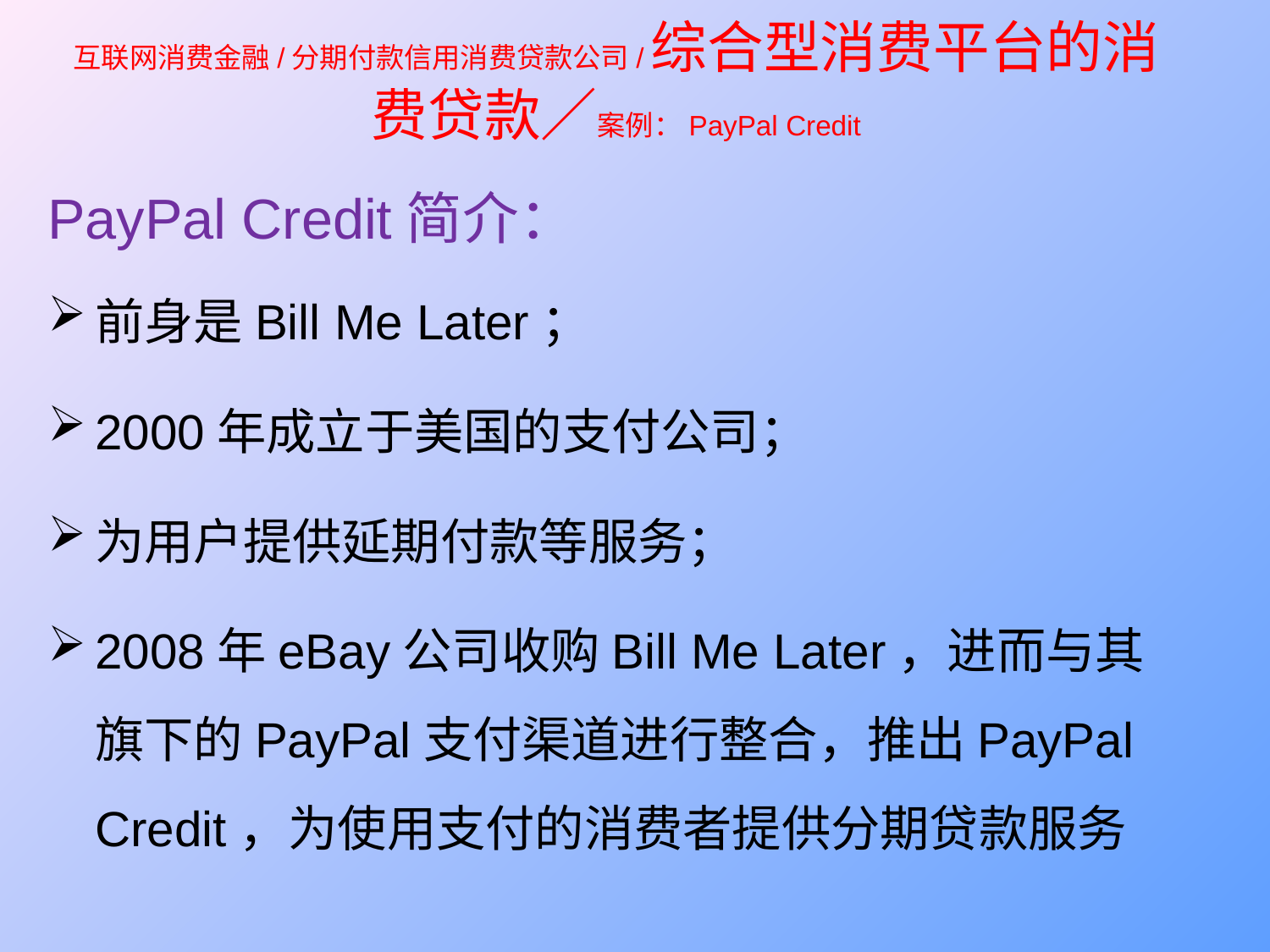

# 互联网消费金融/分期付款信用消费贷款公司/综合型消费平台的消费贷款／案例：PayPal Credit
PayPal Credit简介：
前身是Bill Me Later；
2000年成立于美国的支付公司；
为用户提供延期付款等服务；
2008年eBay公司收购Bill Me Later，进而与其旗下的PayPal支付渠道进行整合，推出PayPal Credit，为使用支付的消费者提供分期贷款服务